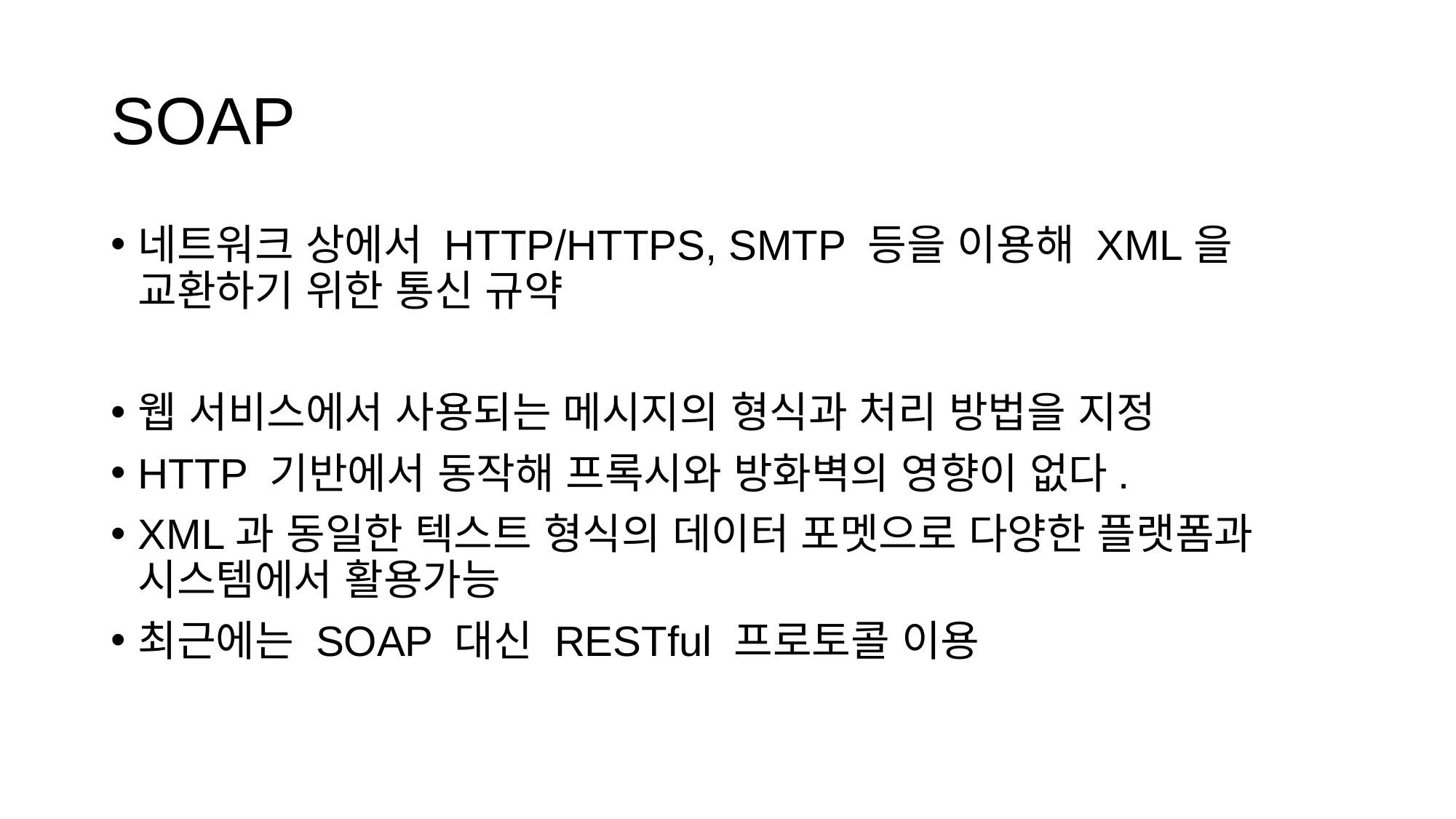

# SOAP
네트워크 상에서 HTTP/HTTPS, SMTP 등을 이용해 XML을 교환하기 위한 통신 규약

웹 서비스에서 사용되는 메시지의 형식과 처리 방법을 지정
HTTP 기반에서 동작해 프록시와 방화벽의 영향이 없다.
XML과 동일한 텍스트 형식의 데이터 포멧으로 다양한 플랫폼과 시스템에서 활용가능
최근에는 SOAP 대신 RESTful 프로토콜 이용